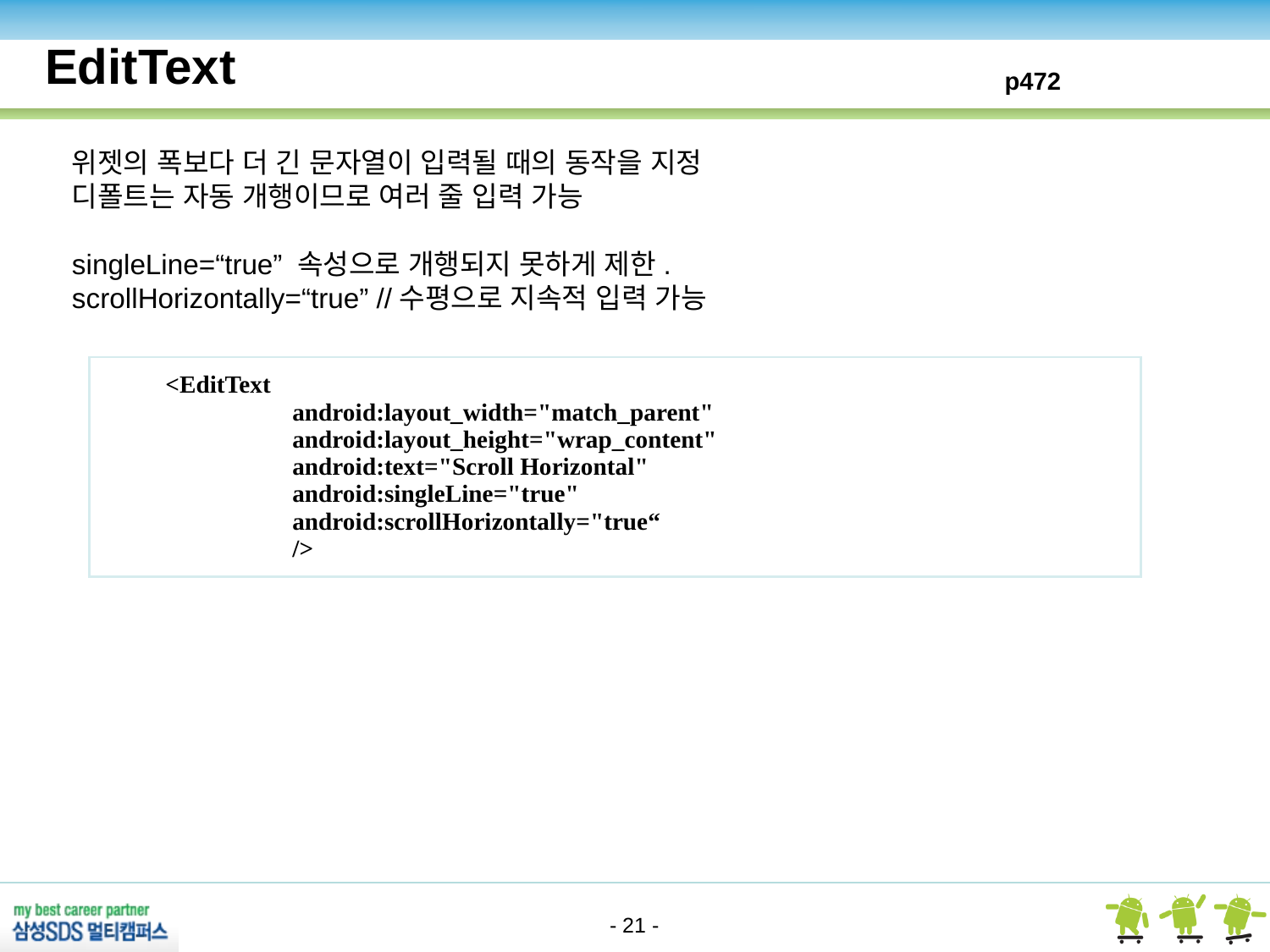

EditText
p472
위젯의 폭보다 더 긴 문자열이 입력될 때의 동작을 지정
디폴트는 자동 개행이므로 여러 줄 입력 가능

singleLine=“true” 속성으로 개행되지 못하게 제한.
scrollHorizontally=“true” //수평으로 지속적 입력 가능
| <EditText android:layout\_width="match\_parent" android:layout\_height="wrap\_content" android:text="Scroll Horizontal" android:singleLine="true" android:scrollHorizontally="true“ /> |
| --- |
- 21 -